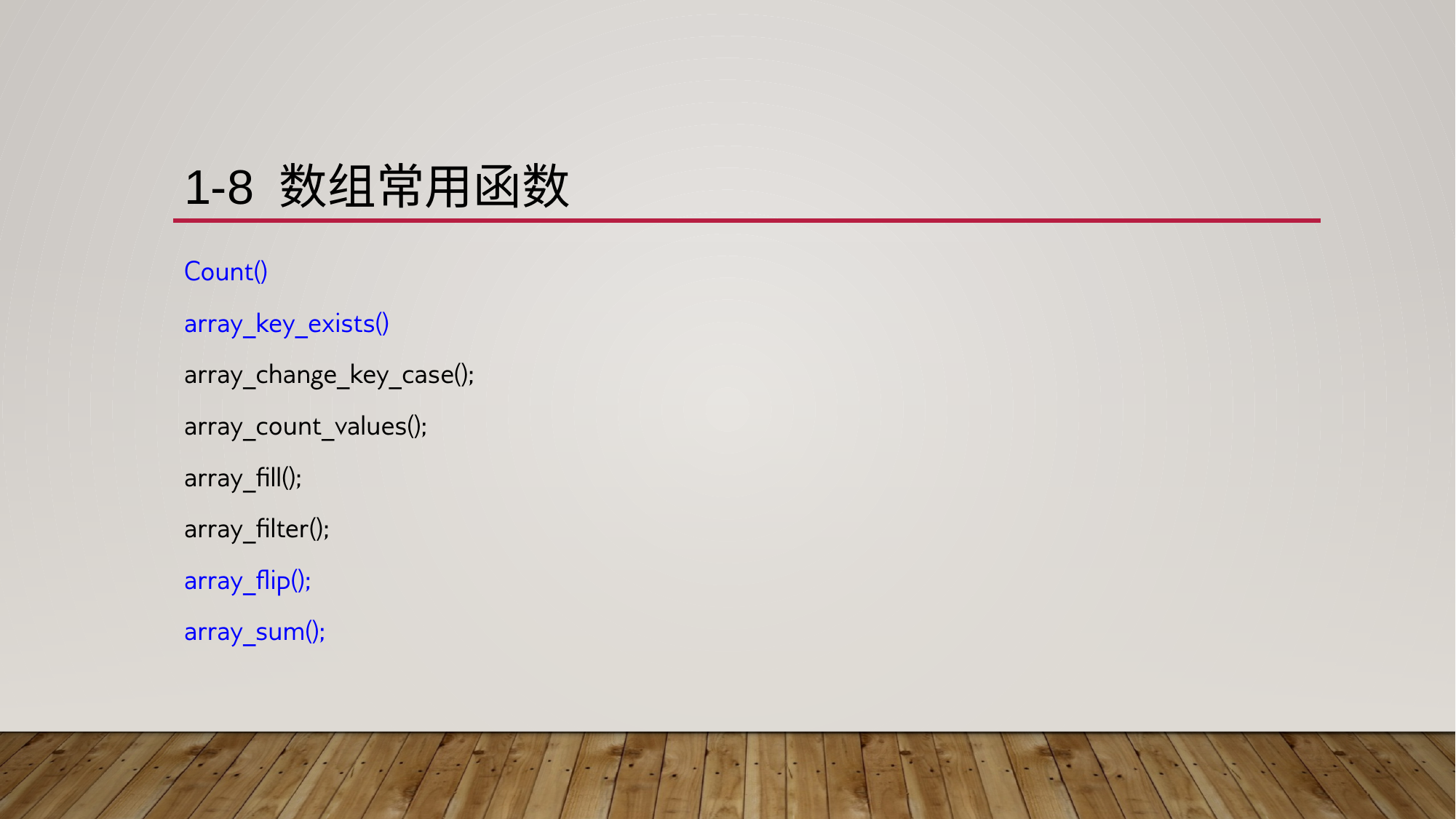

# 1-8 数组常用函数
Count()
array_key_exists()
array_change_key_case();
array_count_values();
array_fill();
array_filter();
array_flip();
array_sum();